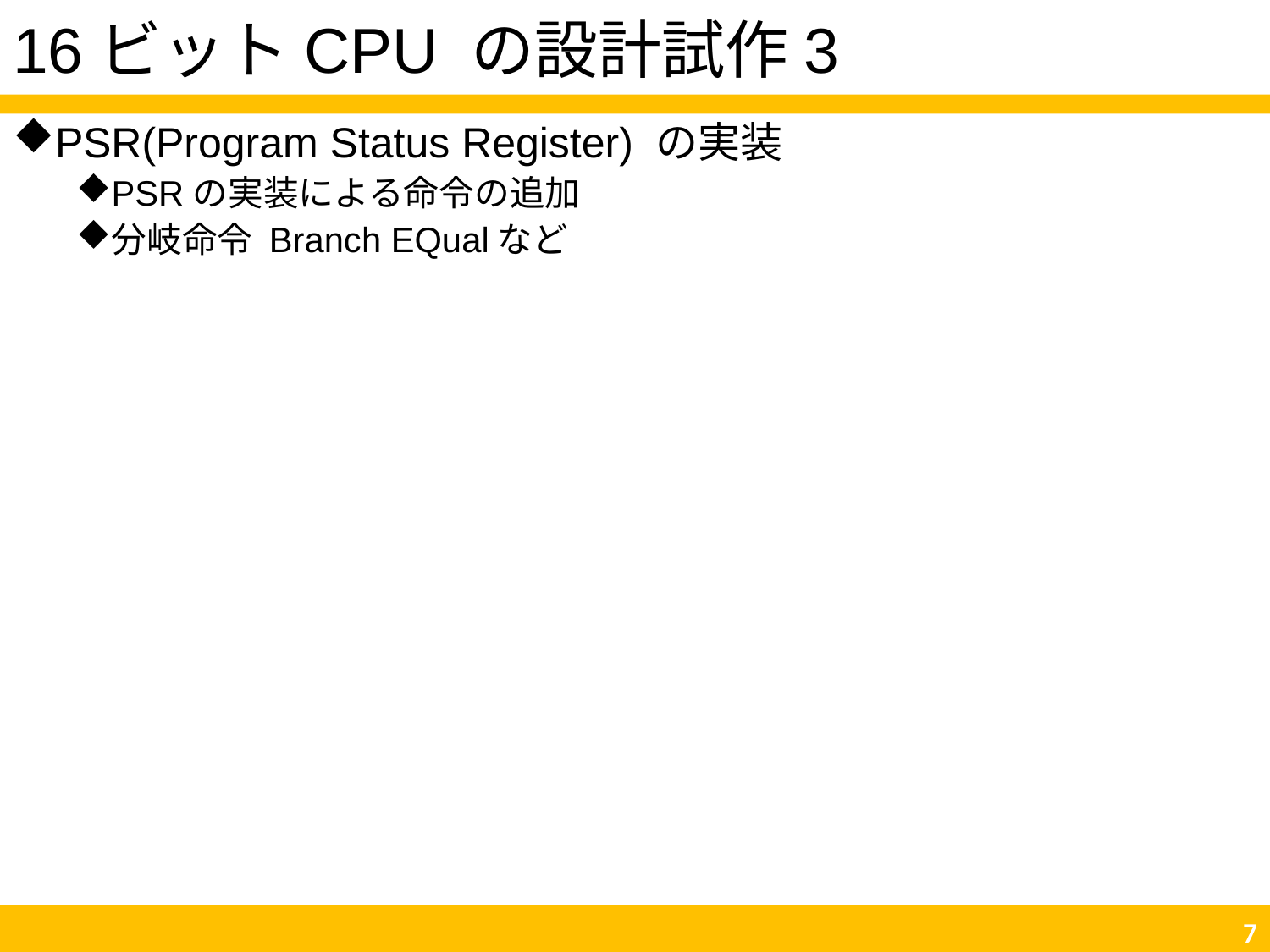

# 16ビットCPU の設計試作3
PSR(Program Status Register) の実装
PSRの実装による命令の追加
分岐命令 Branch EQualなど
7